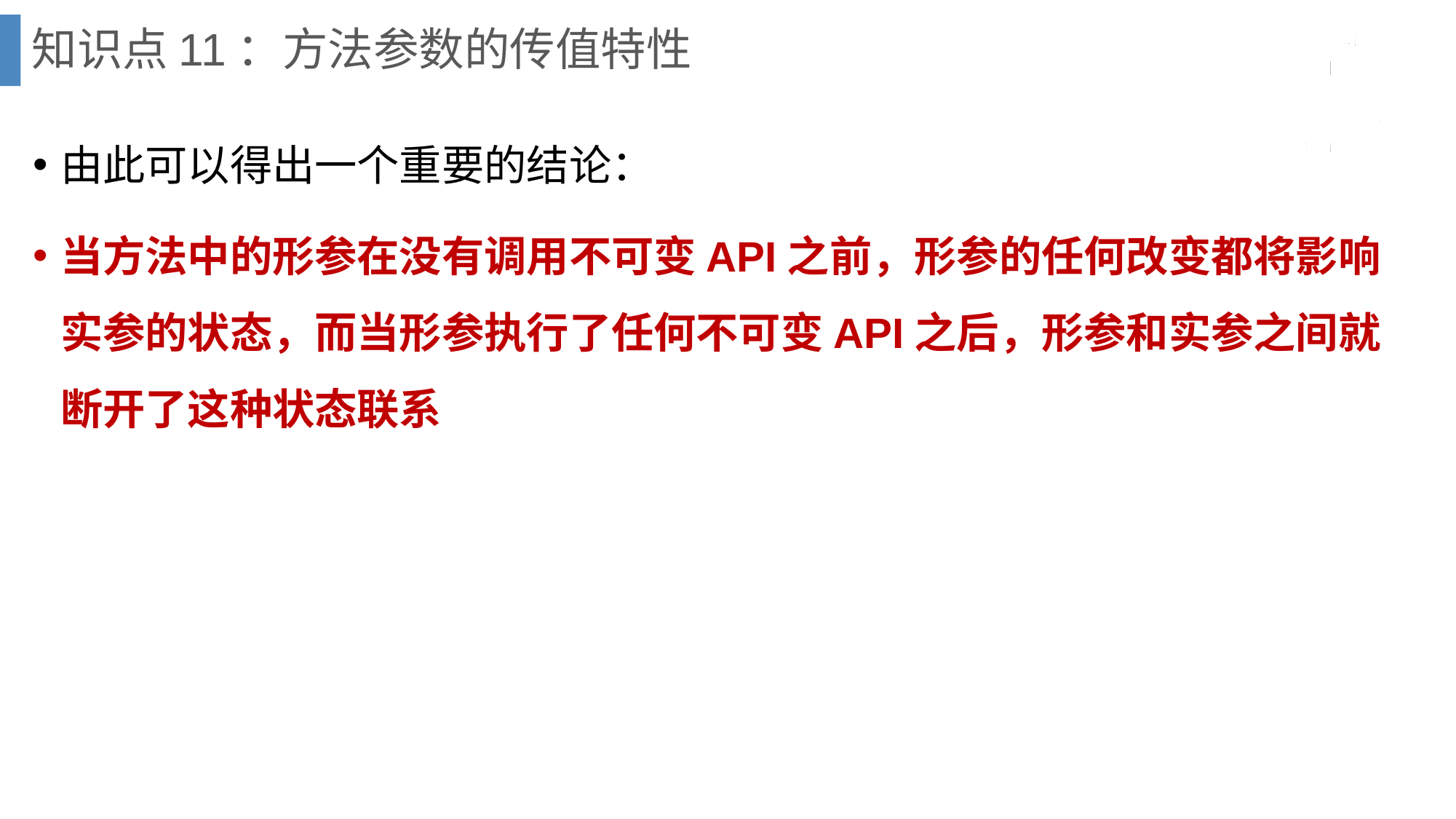

# 知识点11：方法参数的传值特性
由此可以得出一个重要的结论：
当方法中的形参在没有调用不可变API之前，形参的任何改变都将影响实参的状态，而当形参执行了任何不可变API之后，形参和实参之间就断开了这种状态联系